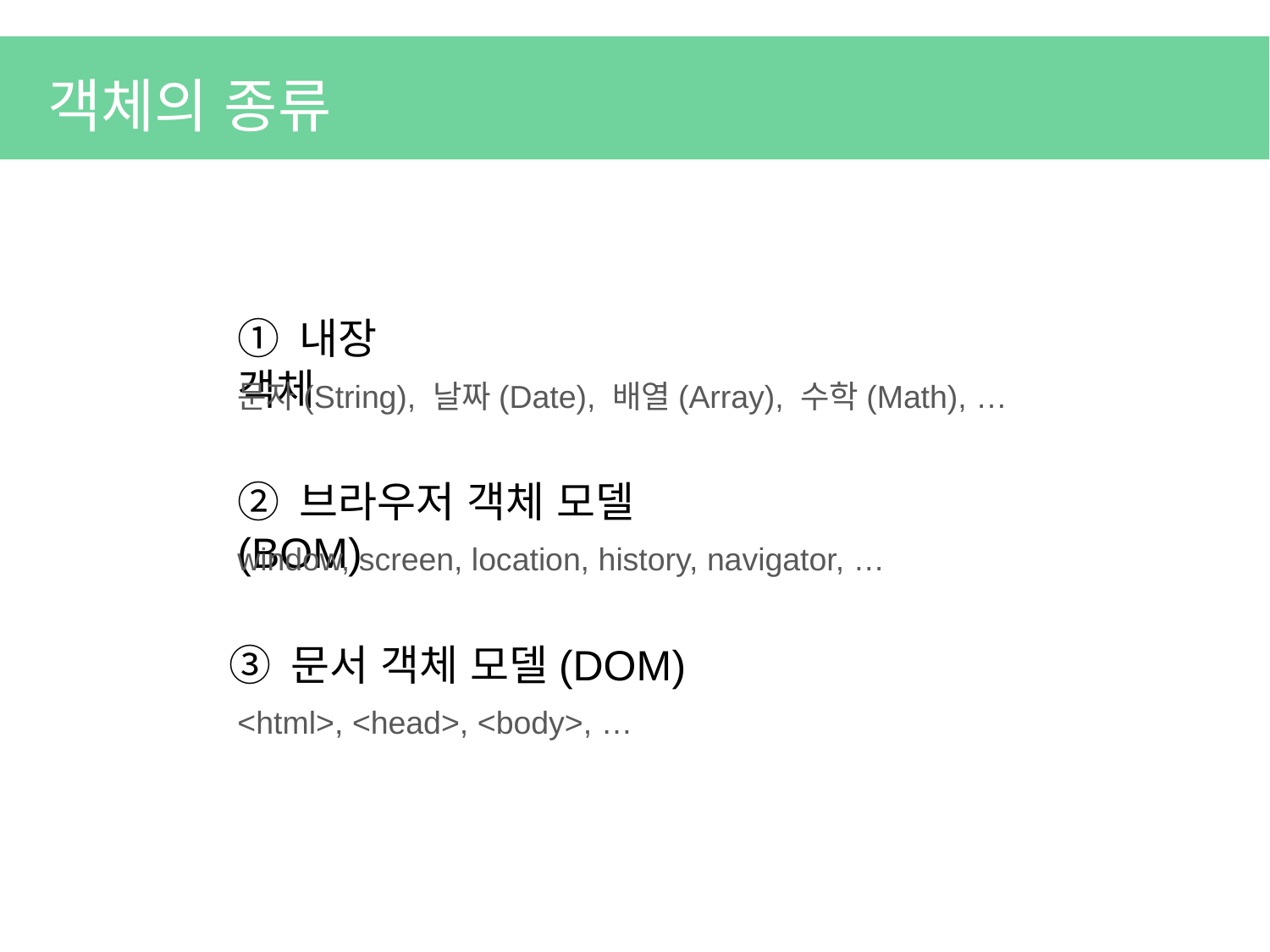

객체의 종류
① 내장 객체
② 브라우저 객체 모델(BOM)
③ 문서 객체 모델(DOM)
문자(String), 날짜(Date), 배열(Array), 수학(Math), …
window, screen, location, history, navigator, …
<html>, <head>, <body>, …